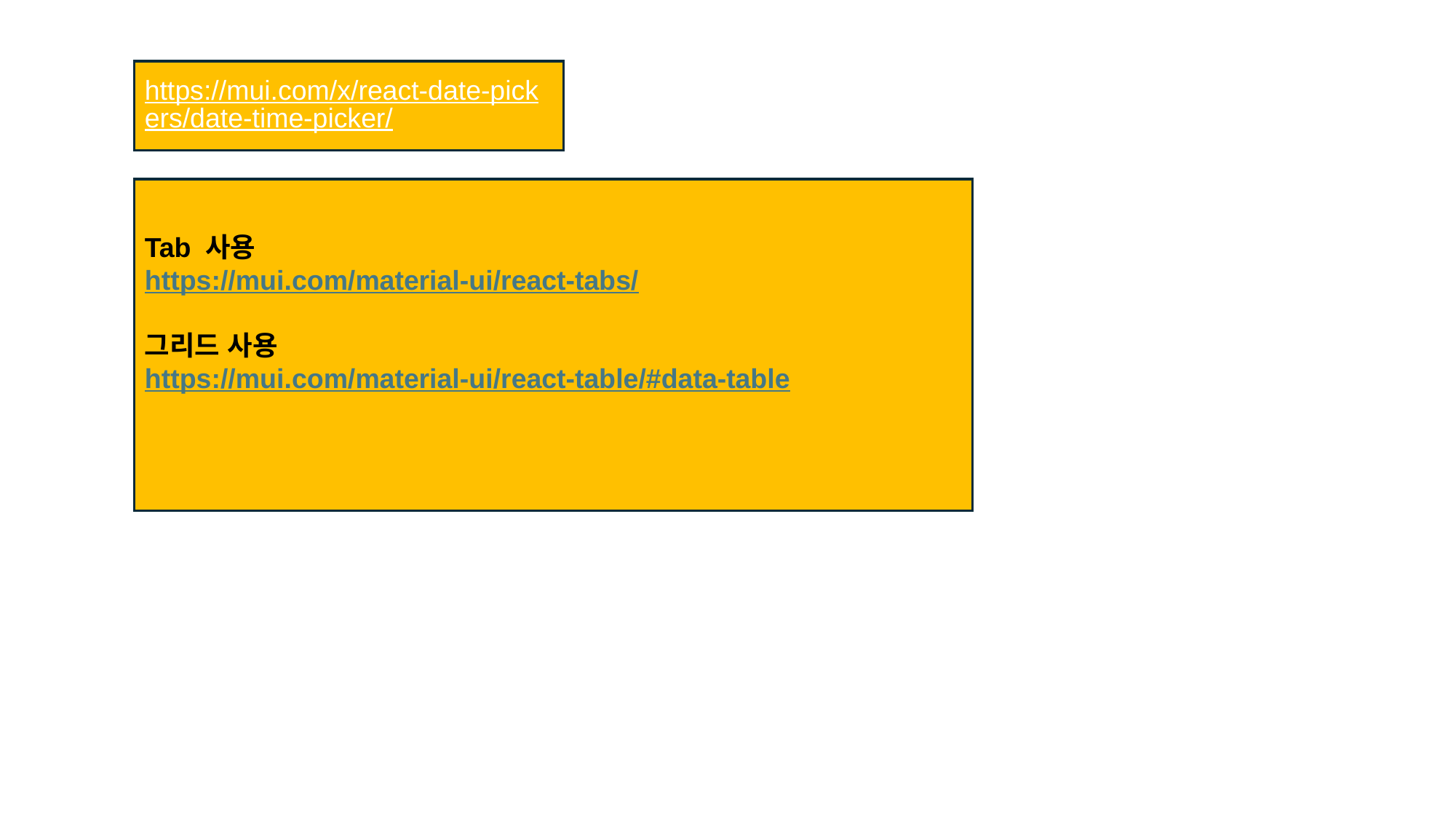

https://mui.com/x/react-date-pickers/date-time-picker/
Tab 사용
https://mui.com/material-ui/react-tabs/

그리드 사용
https://mui.com/material-ui/react-table/#data-table